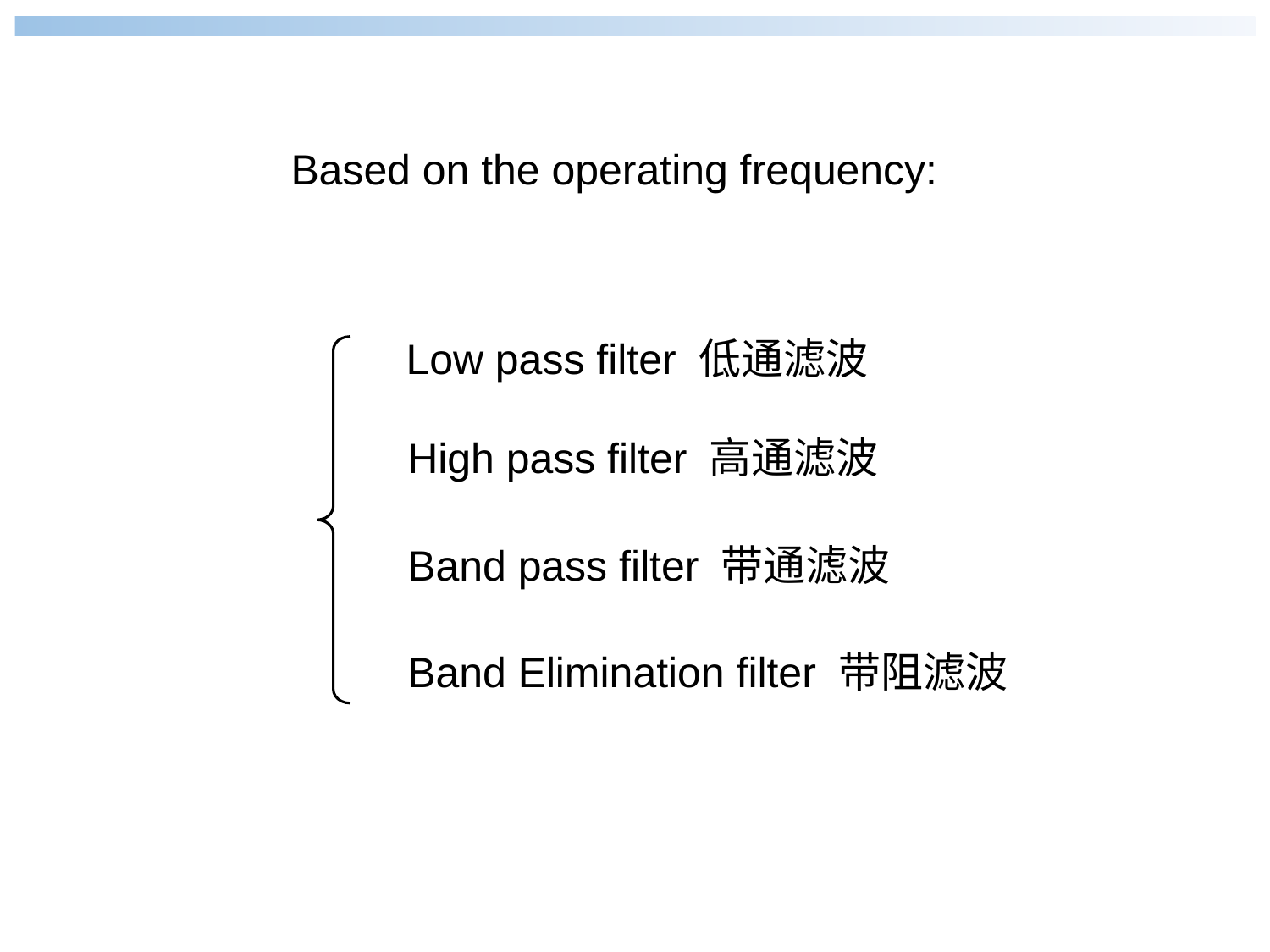

Based on the operating frequency:
Low pass filter 低通滤波

High pass filter 高通滤波
Band pass filter 带通滤波
Band Elimination filter 带阻滤波